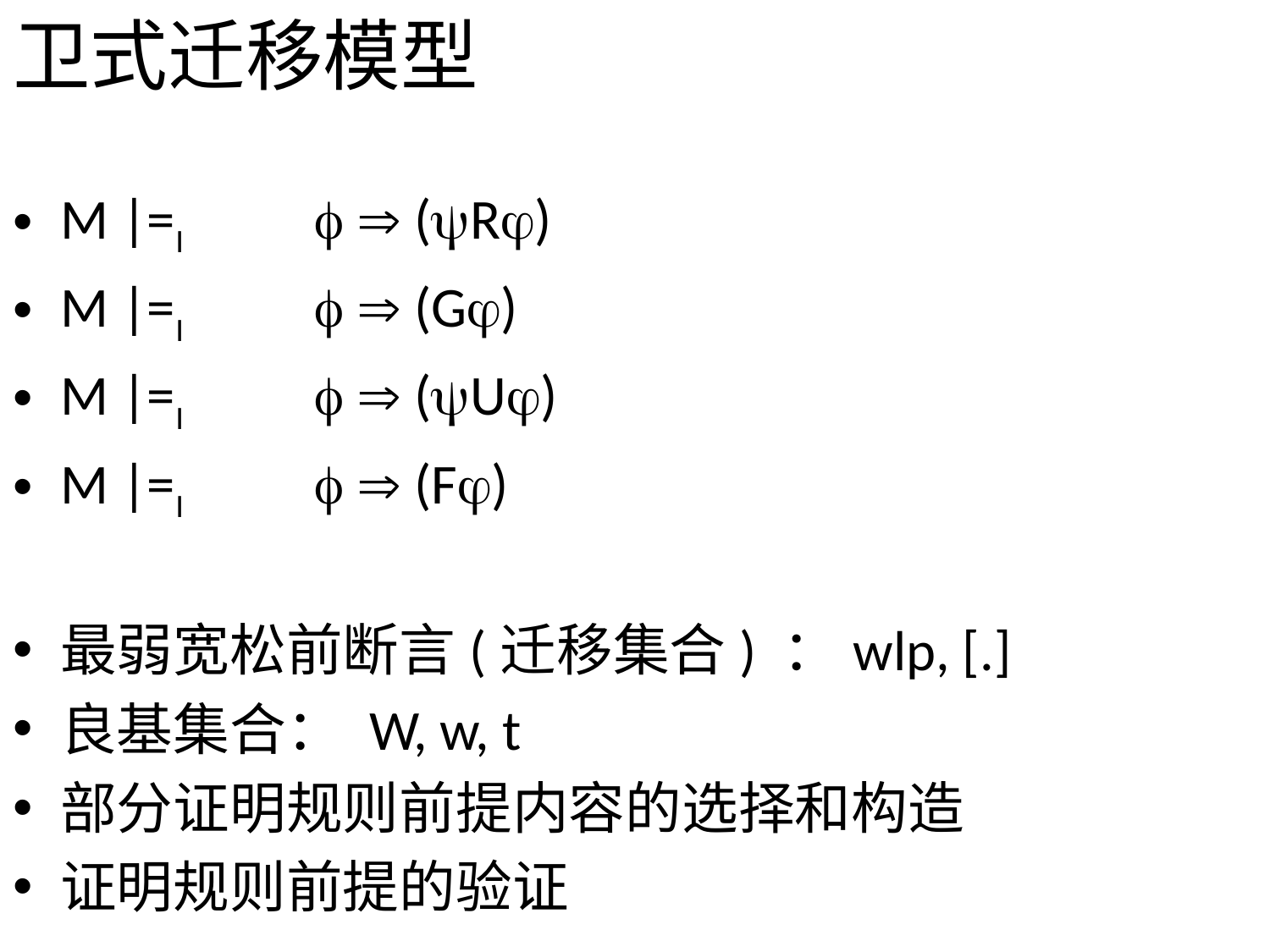

# 卫式迁移模型
M |=I 	φ ⇒ (ψRϕ)
M |=I 	φ ⇒ (Gϕ)
M |=I 	φ ⇒ (ψUϕ)
M |=I 	φ ⇒ (Fϕ)

最弱宽松前断言(迁移集合) ：wlp, [.]
良基集合： W, w, t
部分证明规则前提内容的选择和构造
证明规则前提的验证